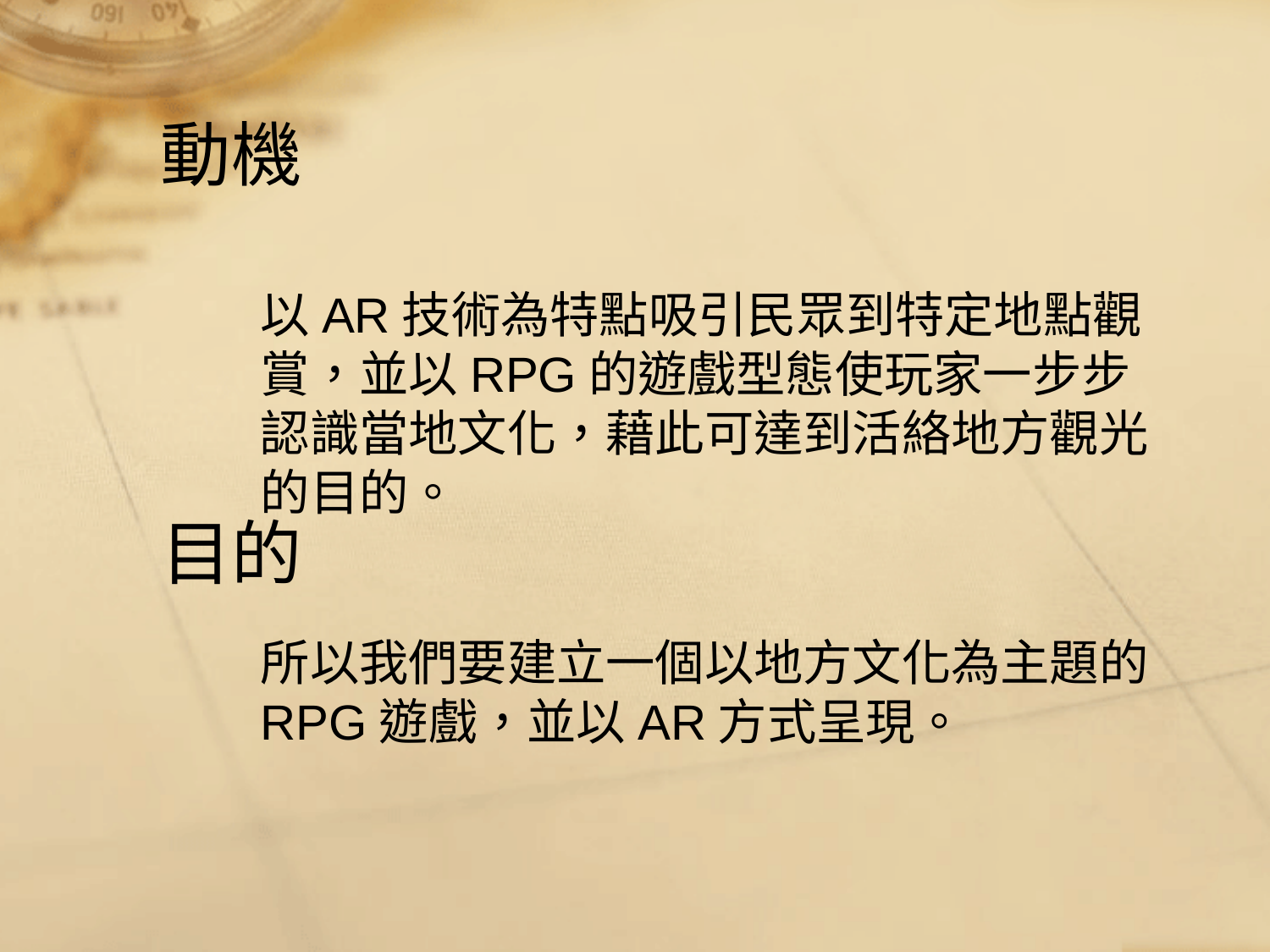

# 動機
以AR技術為特點吸引民眾到特定地點觀賞，並以RPG的遊戲型態使玩家一步步認識當地文化，藉此可達到活絡地方觀光的目的。
目的
所以我們要建立一個以地方文化為主題的RPG遊戲，並以AR方式呈現。